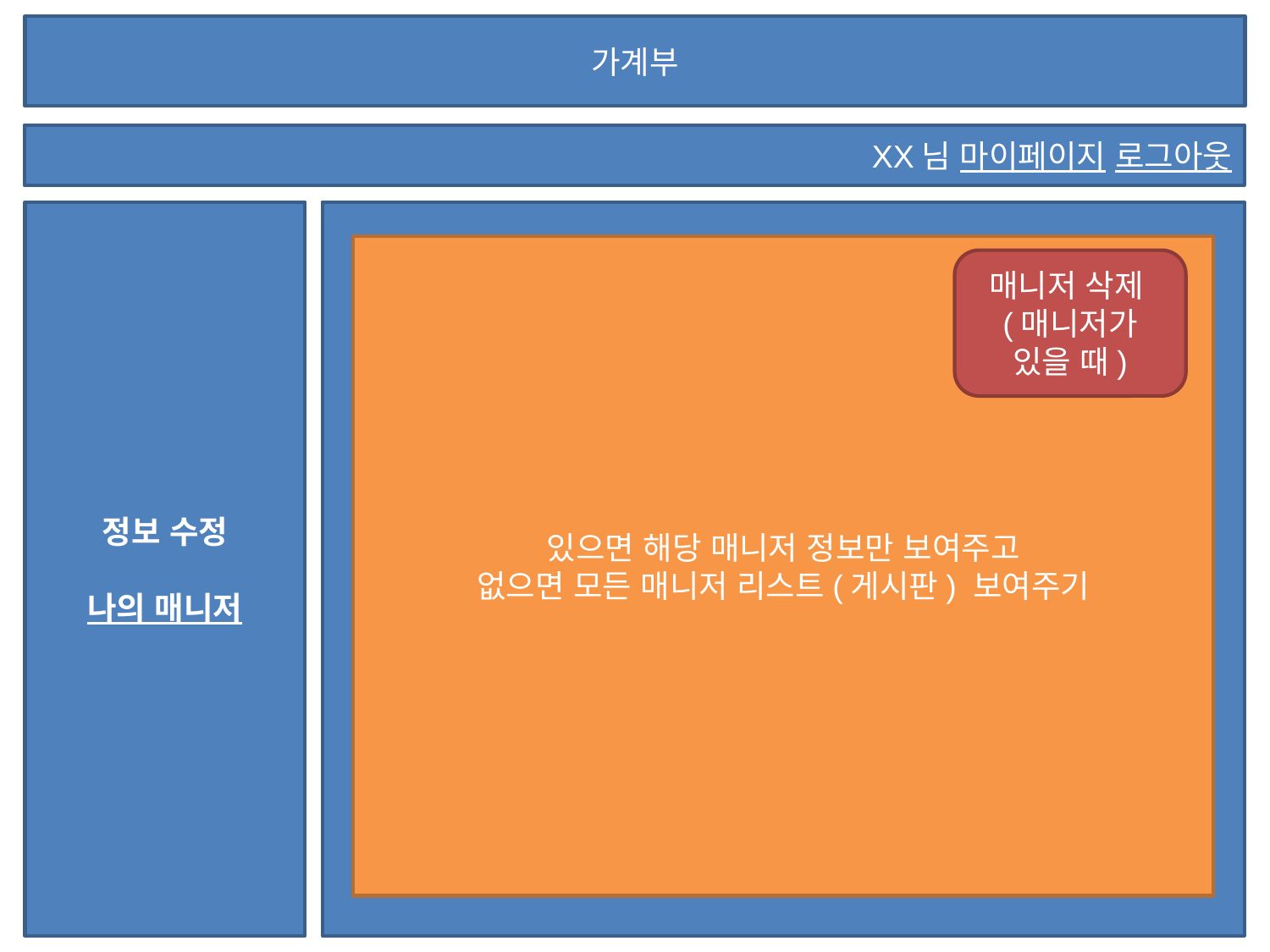

가계부
XX님 마이페이지 로그아웃
정보 수정

나의 매니저

있으면 해당 매니저 정보만 보여주고
없으면 모든 매니저 리스트(게시판) 보여주기
매니저 삭제(매니저가 있을 때)